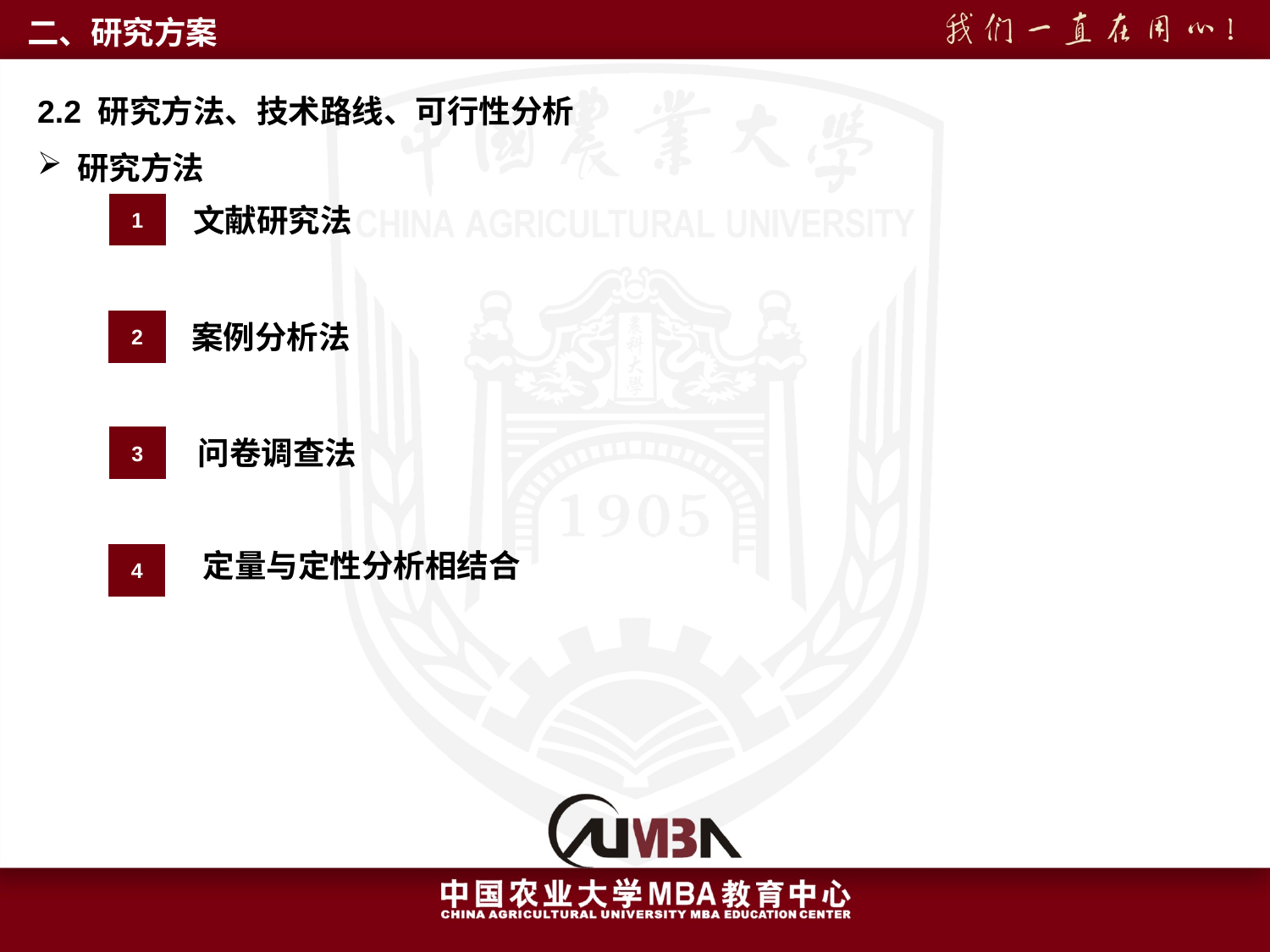

二、研究方案
2.2 研究方法、技术路线、可行性分析
研究方法
1
文献研究法
案例分析法
2
问卷调查法
3
定量与定性分析相结合
4